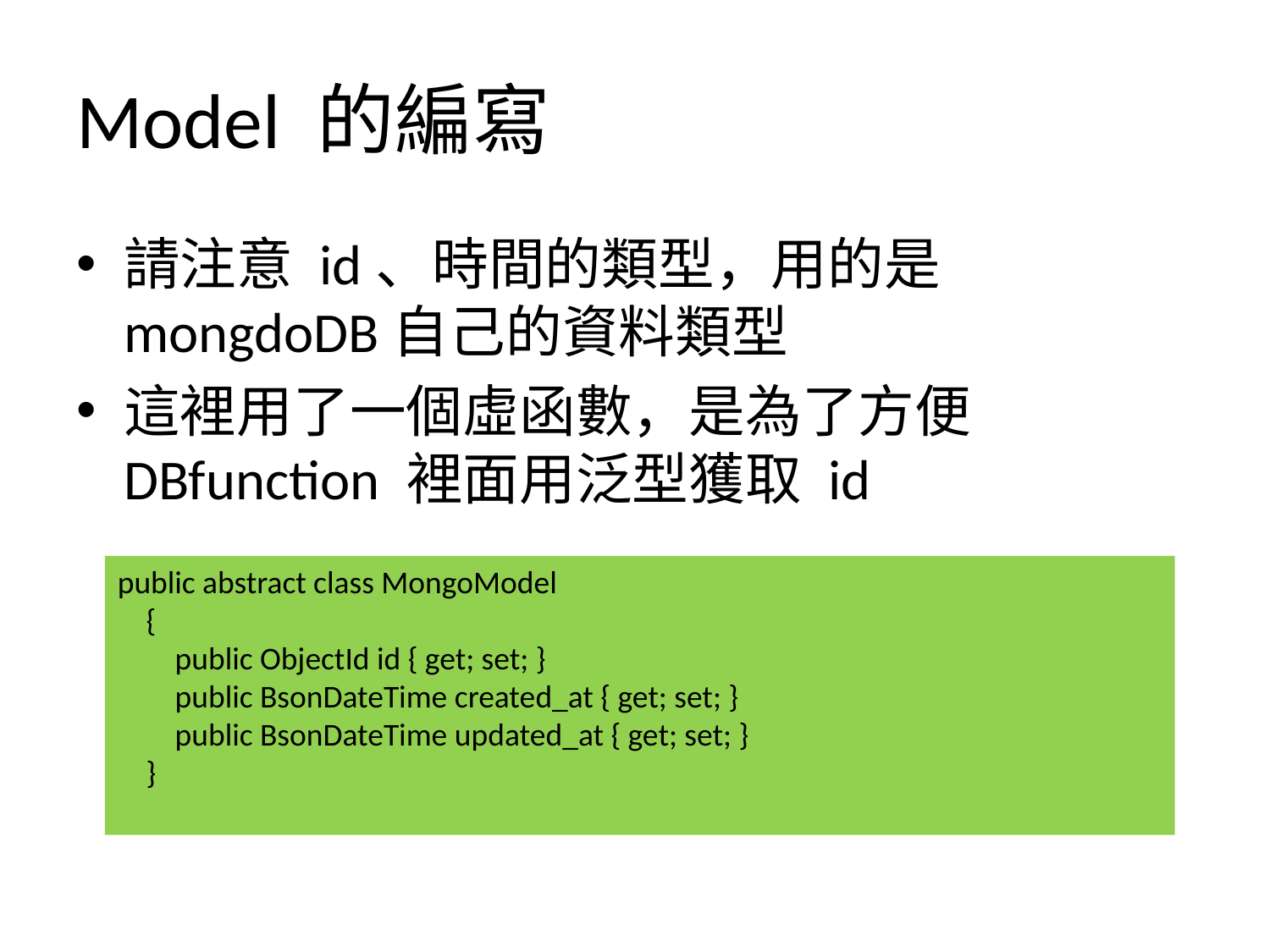

# Model 的編寫
請注意 id、時間的類型，用的是 mongdoDB自己的資料類型
這裡用了一個虛函數，是為了方便 DBfunction 裡面用泛型獲取 id

public abstract class MongoModel
    {
        public ObjectId id { get; set; }
        public BsonDateTime created_at { get; set; }
        public BsonDateTime updated_at { get; set; }
    }